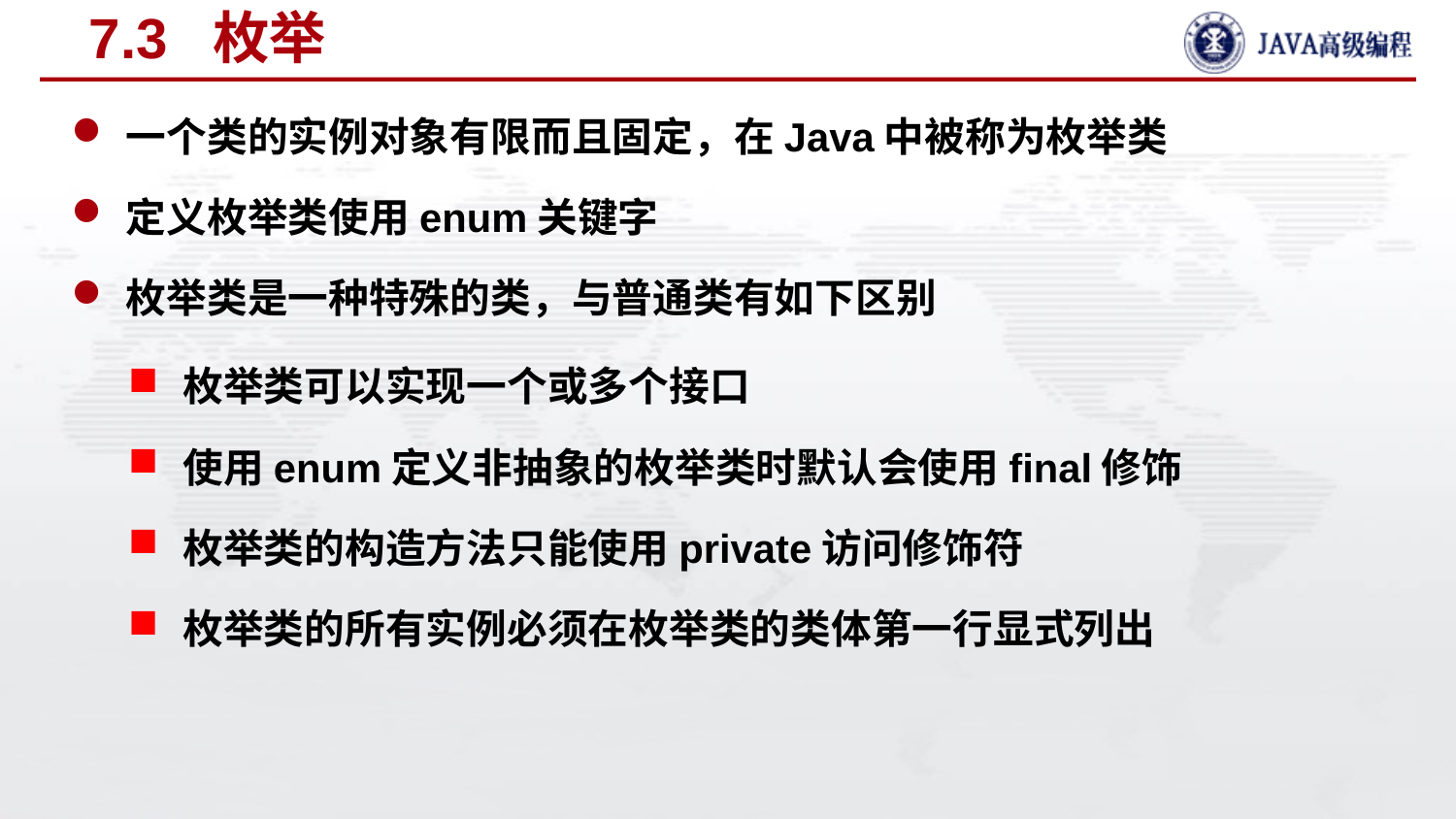

# 7.3  枚举
一个类的实例对象有限而且固定，在Java中被称为枚举类
定义枚举类使用enum关键字
枚举类是一种特殊的类，与普通类有如下区别
枚举类可以实现一个或多个接口
使用enum定义非抽象的枚举类时默认会使用final修饰
枚举类的构造方法只能使用private访问修饰符
枚举类的所有实例必须在枚举类的类体第一行显式列出